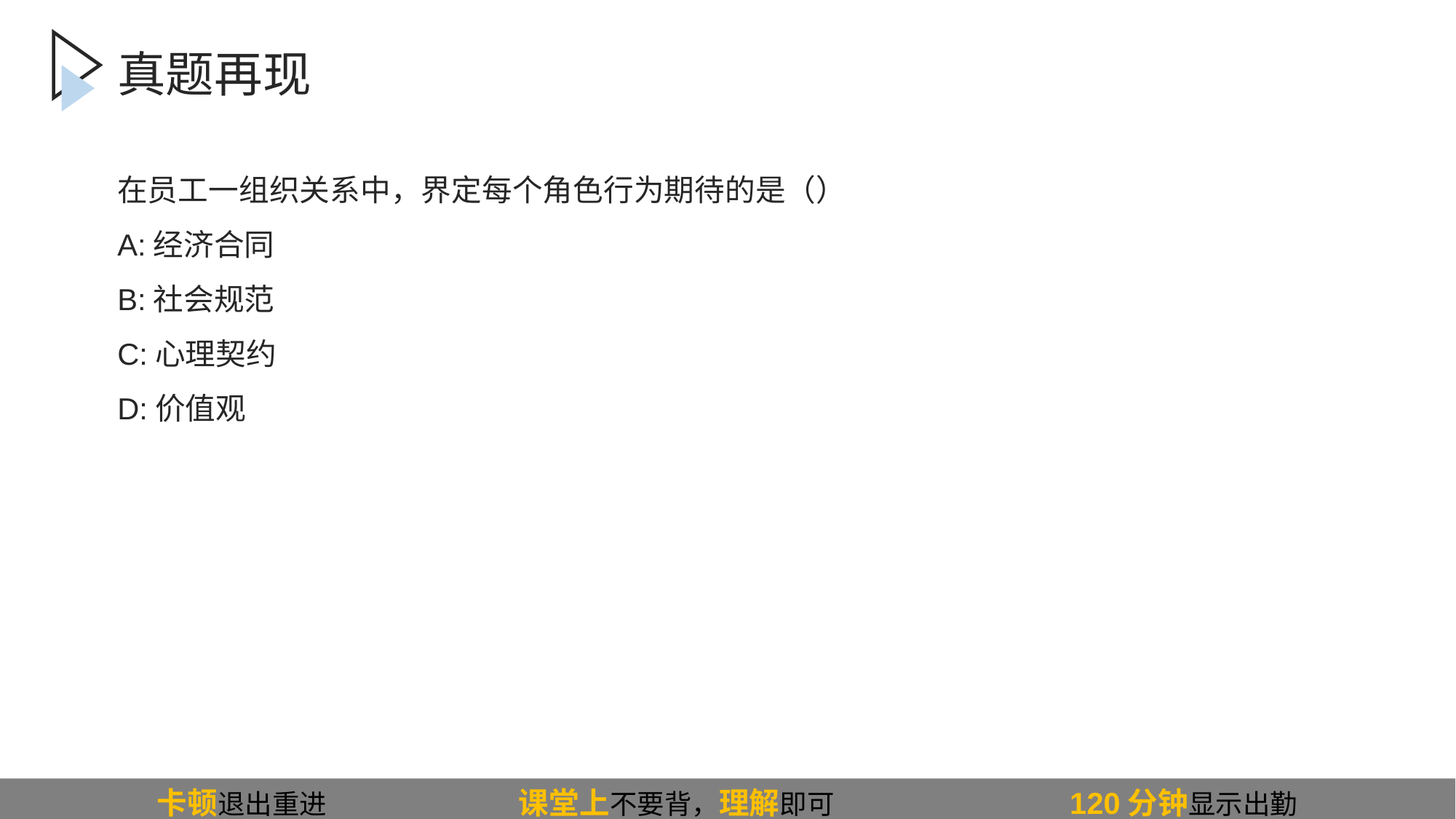

真题再现
# 在员工一组织关系中，界定每个角色行为期待的是（）
A:经济合同
B:社会规范
C:心理契约
D:价值观